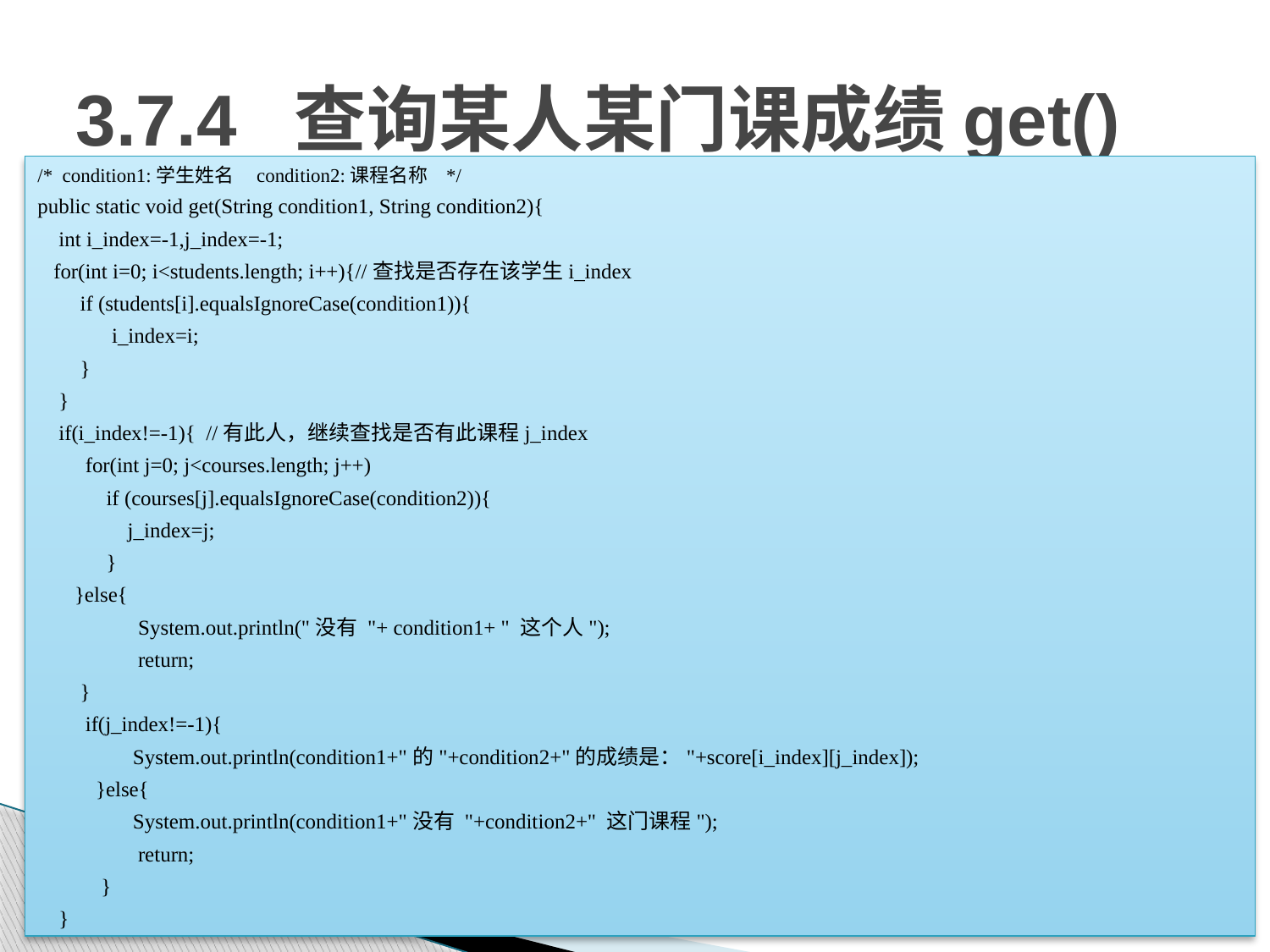

# 3.7.4  查询某人某门课成绩get()
/*  condition1:学生姓名    condition2:课程名称   */
public static void get(String condition1, String condition2){
    int i_index=-1,j_index=-1;
   for(int i=0; i<students.length; i++){//查找是否存在该学生i_index
        if (students[i].equalsIgnoreCase(condition1)){
              i_index=i;
        }
    }
    if(i_index!=-1){  //有此人，继续查找是否有此课程j_index
         for(int j=0; j<courses.length; j++)
             if (courses[j].equalsIgnoreCase(condition2)){
                 j_index=j;
             }
       }else{
                   System.out.println("没有 "+ condition1+ " 这个人");
                   return;
        }
         if(j_index!=-1){
                  System.out.println(condition1+"的"+condition2+"的成绩是："+score[i_index][j_index]);
           }else{
                  System.out.println(condition1+"没有 "+condition2+" 这门课程");
                   return;
            }
    }